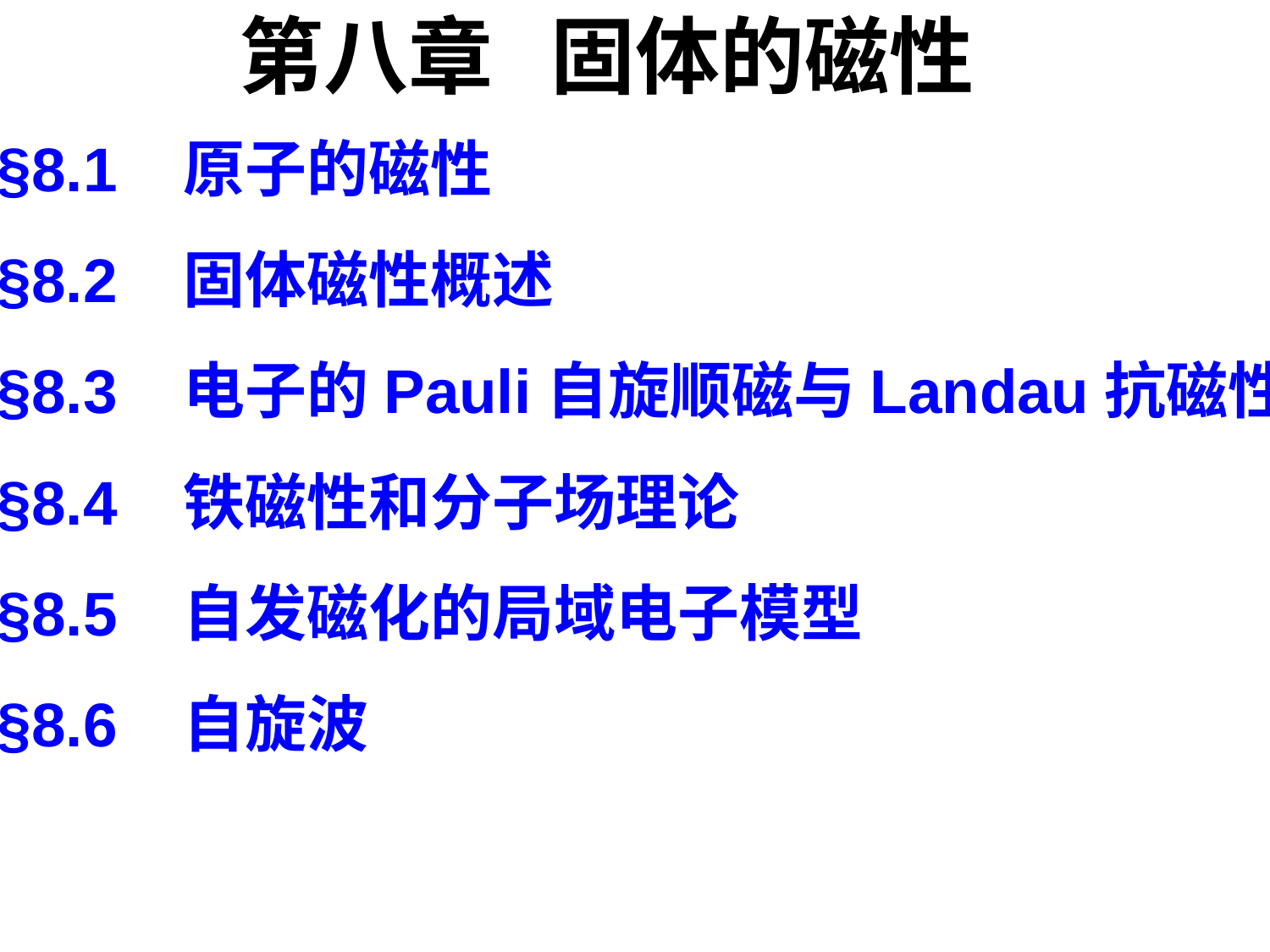

第八章   固体的磁性
§8.1   原子的磁性
§8.2   固体磁性概述
§8.3   电子的Pauli自旋顺磁与Landau抗磁性
§8.4   铁磁性和分子场理论
§8.5   自发磁化的局域电子模型
§8.6   自旋波